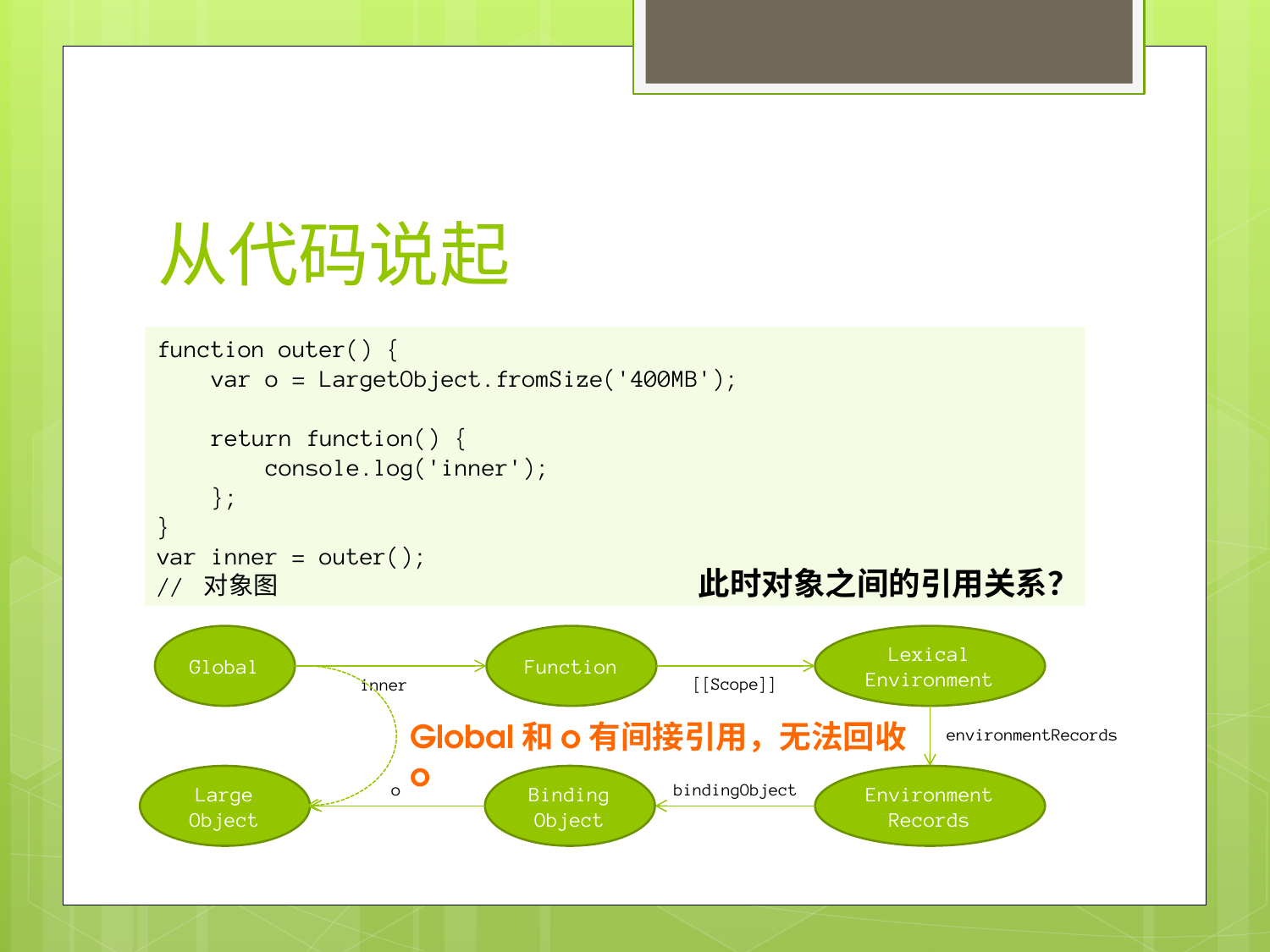

# 从代码说起
function outer() {
    var o = LargetObject.fromSize('400MB');

    return function() {
        console.log('inner');
    };
}
var inner = outer();
// 对象图
此时对象之间的引用关系？
Global
Function
Lexical Environment
[[Scope]]

inner
Global和o有间接引用，无法回收o
environmentRecords
Large Object
Binding Object
Environment Records
o
bindingObject